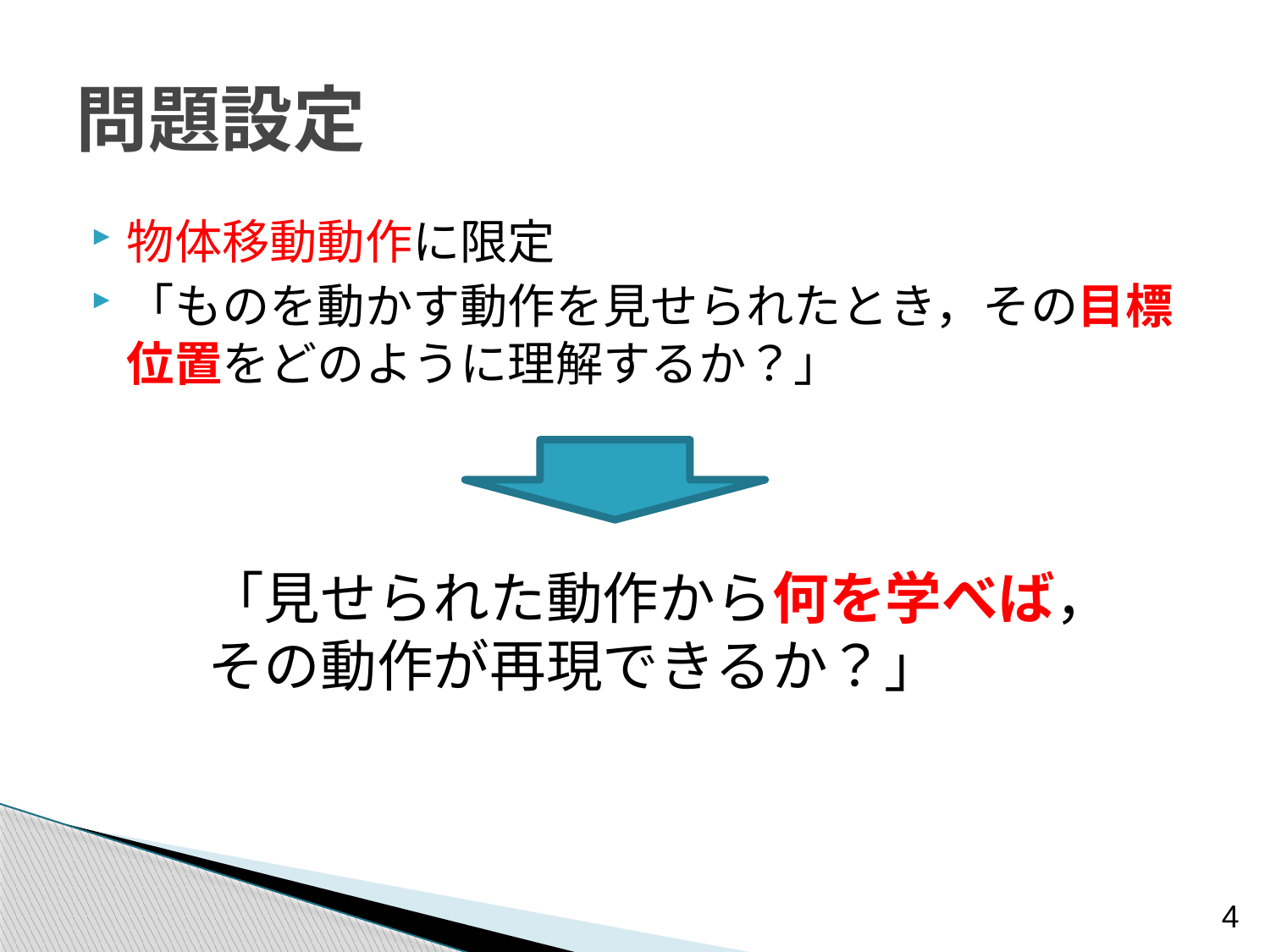

# 問題設定
物体移動動作に限定
「ものを動かす動作を見せられたとき，その目標位置をどのように理解するか？」

「見せられた動作から何を学べば，
その動作が再現できるか？」
4